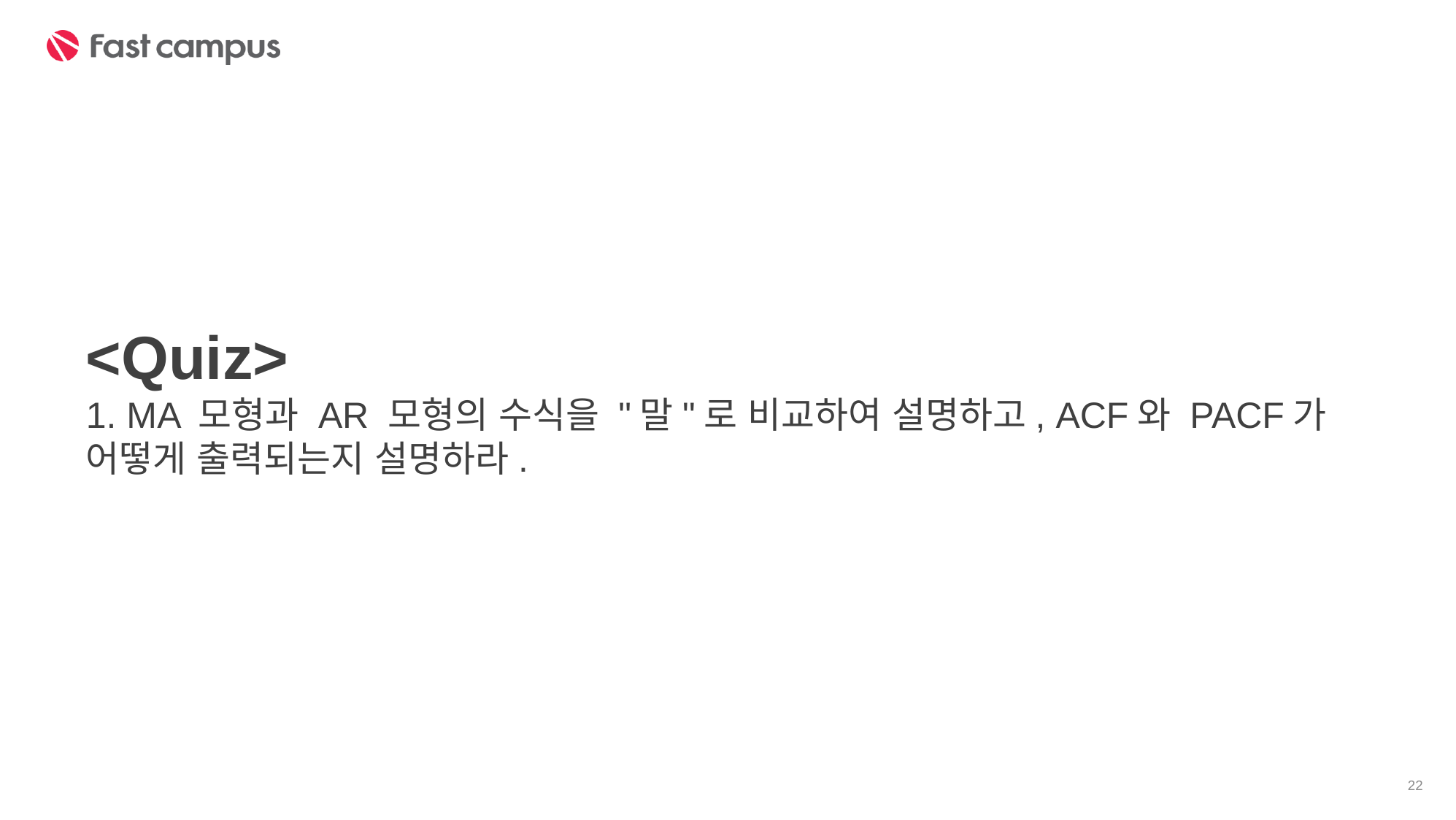

# <Quiz> 1. MA 모형과 AR 모형의 수식을 "말"로 비교하여 설명하고, ACF와 PACF가 어떻게 출력되는지 설명하라.
22